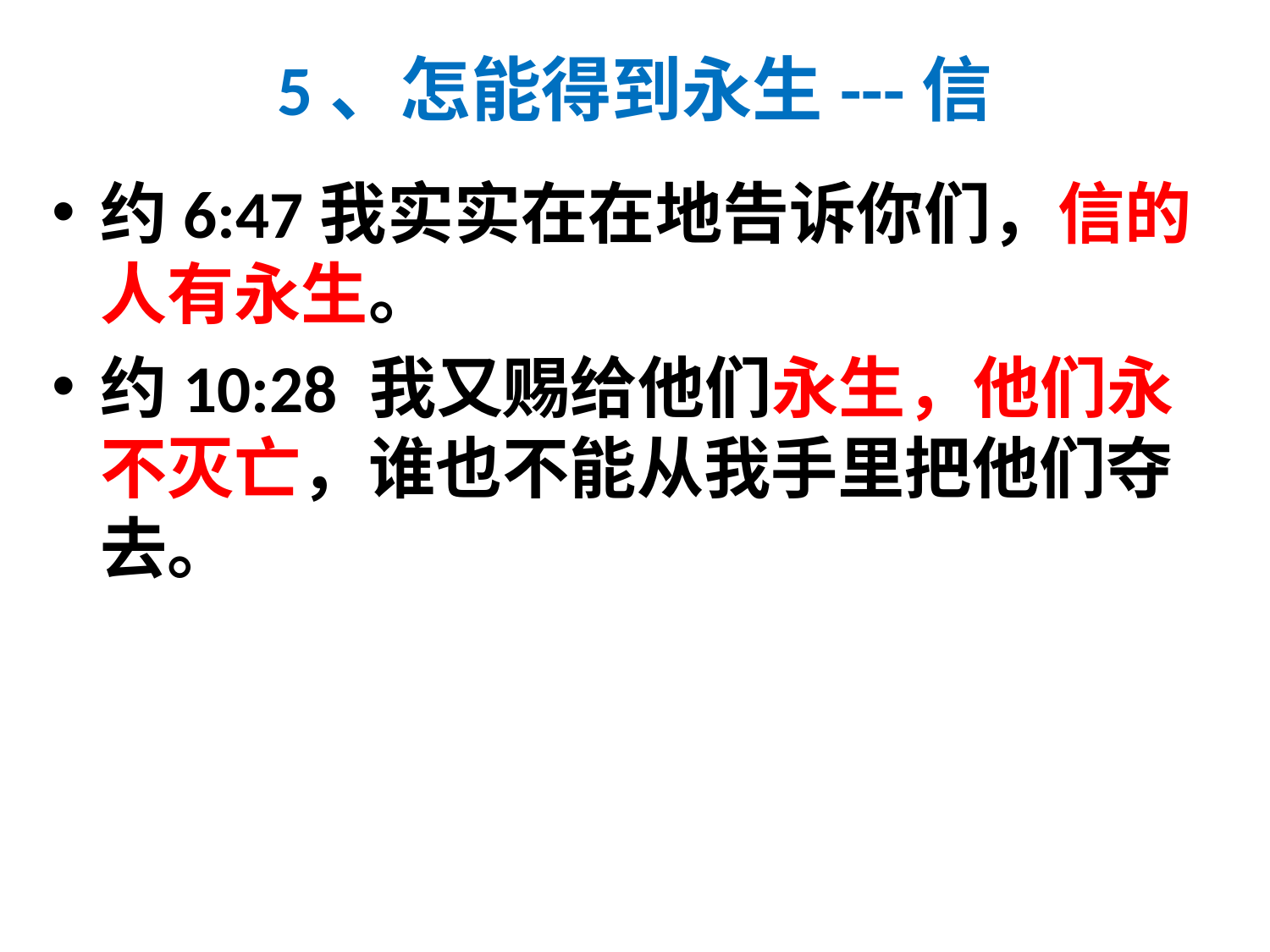

# 5、怎能得到永生---信
约6:47我实实在在地告诉你们，信的人有永生。
约10:28 我又赐给他们永生，他们永不灭亡，谁也不能从我手里把他们夺去。